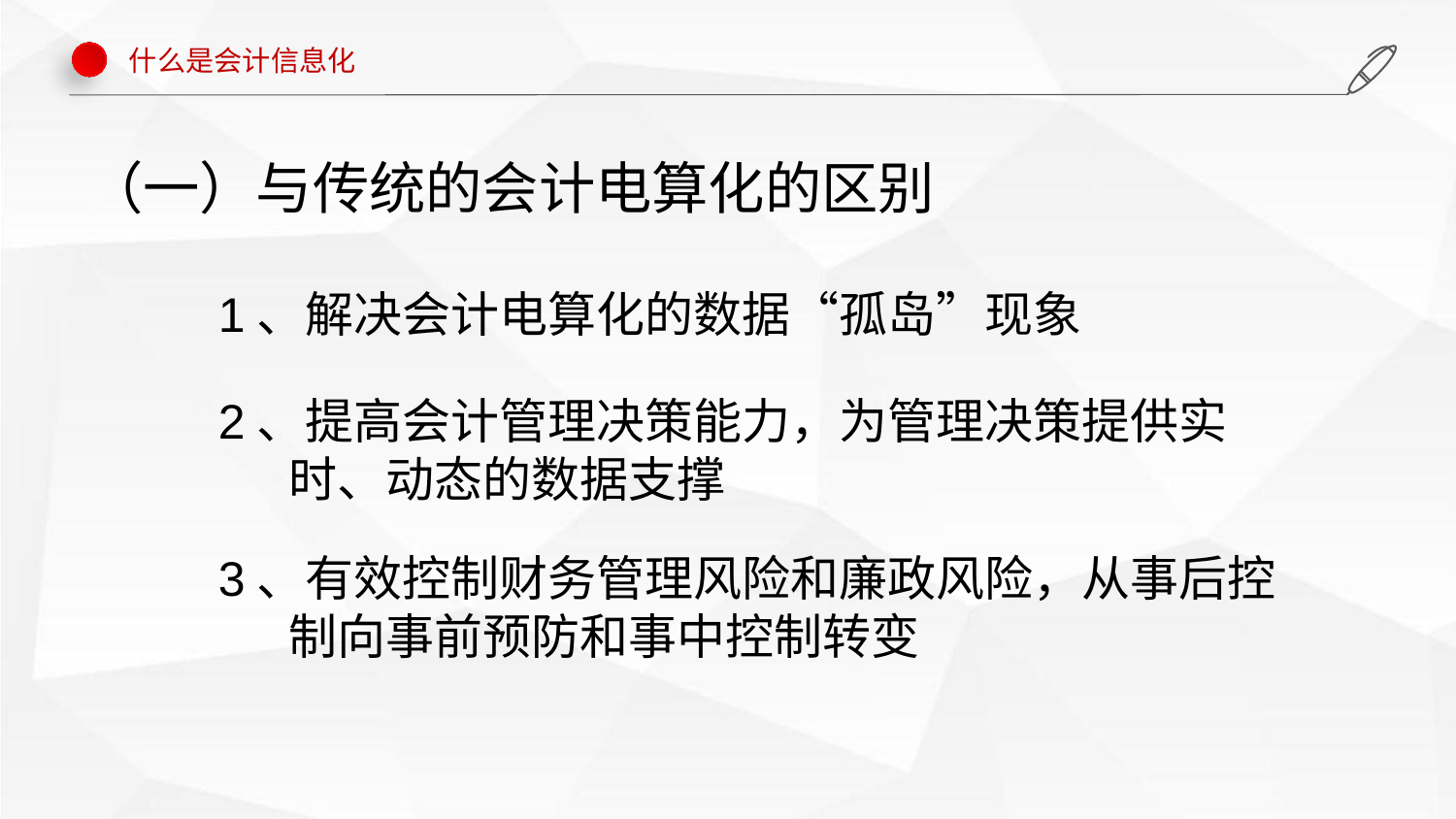

什么是会计信息化

（一）与传统的会计电算化的区别
1、解决会计电算化的数据“孤岛”现象
2、提高会计管理决策能力，为管理决策提供实时、动态的数据支撑
3、有效控制财务管理风险和廉政风险，从事后控制向事前预防和事中控制转变